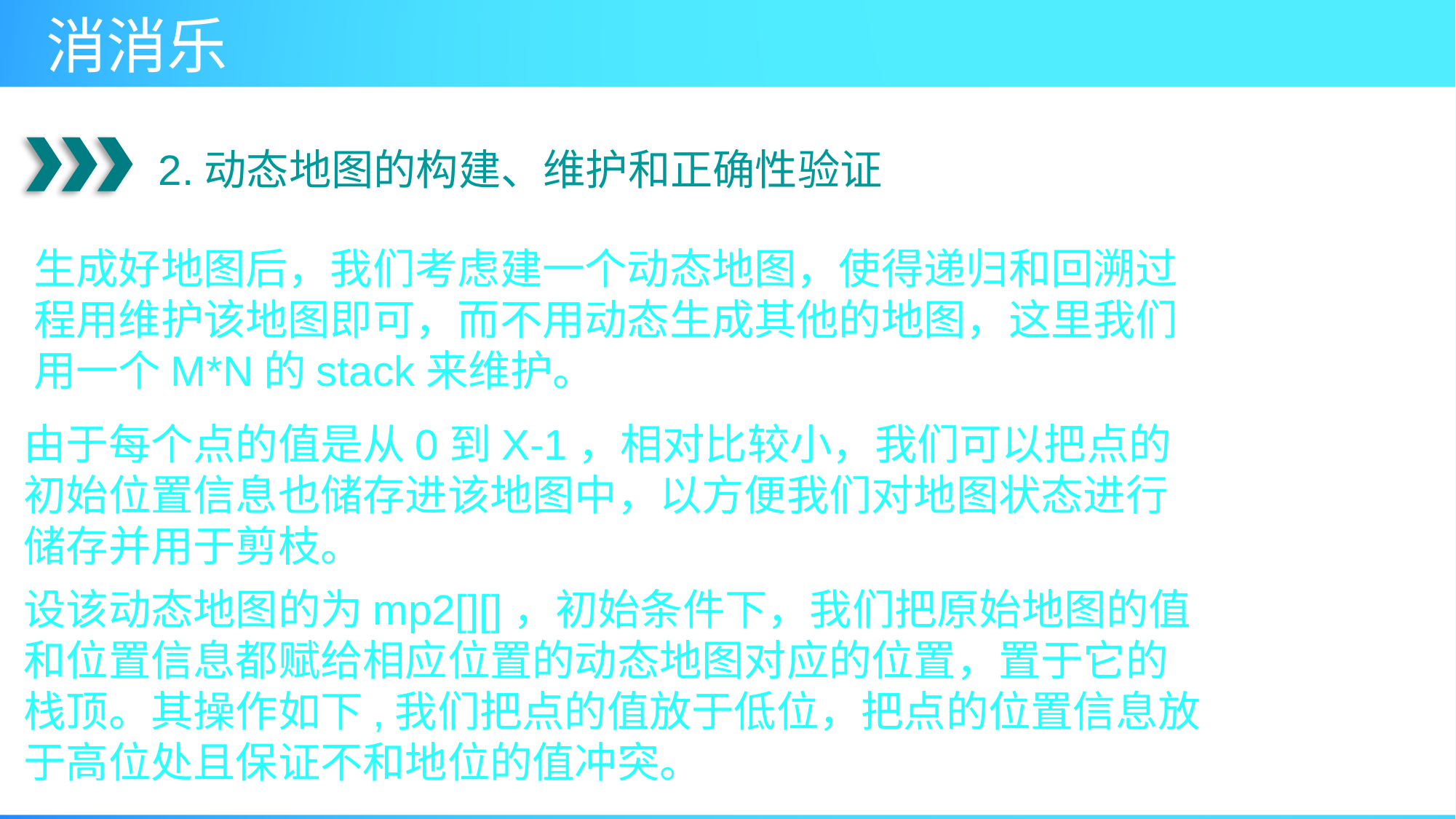

2.动态地图的构建、维护和正确性验证
生成好地图后，我们考虑建一个动态地图，使得递归和回溯过程用维护该地图即可，而不用动态生成其他的地图，这里我们用一个M*N的stack来维护。
由于每个点的值是从0到X-1，相对比较小，我们可以把点的初始位置信息也储存进该地图中，以方便我们对地图状态进行储存并用于剪枝。
设该动态地图的为mp2[][]，初始条件下，我们把原始地图的值和位置信息都赋给相应位置的动态地图对应的位置，置于它的栈顶。其操作如下,我们把点的值放于低位，把点的位置信息放于高位处且保证不和地位的值冲突。